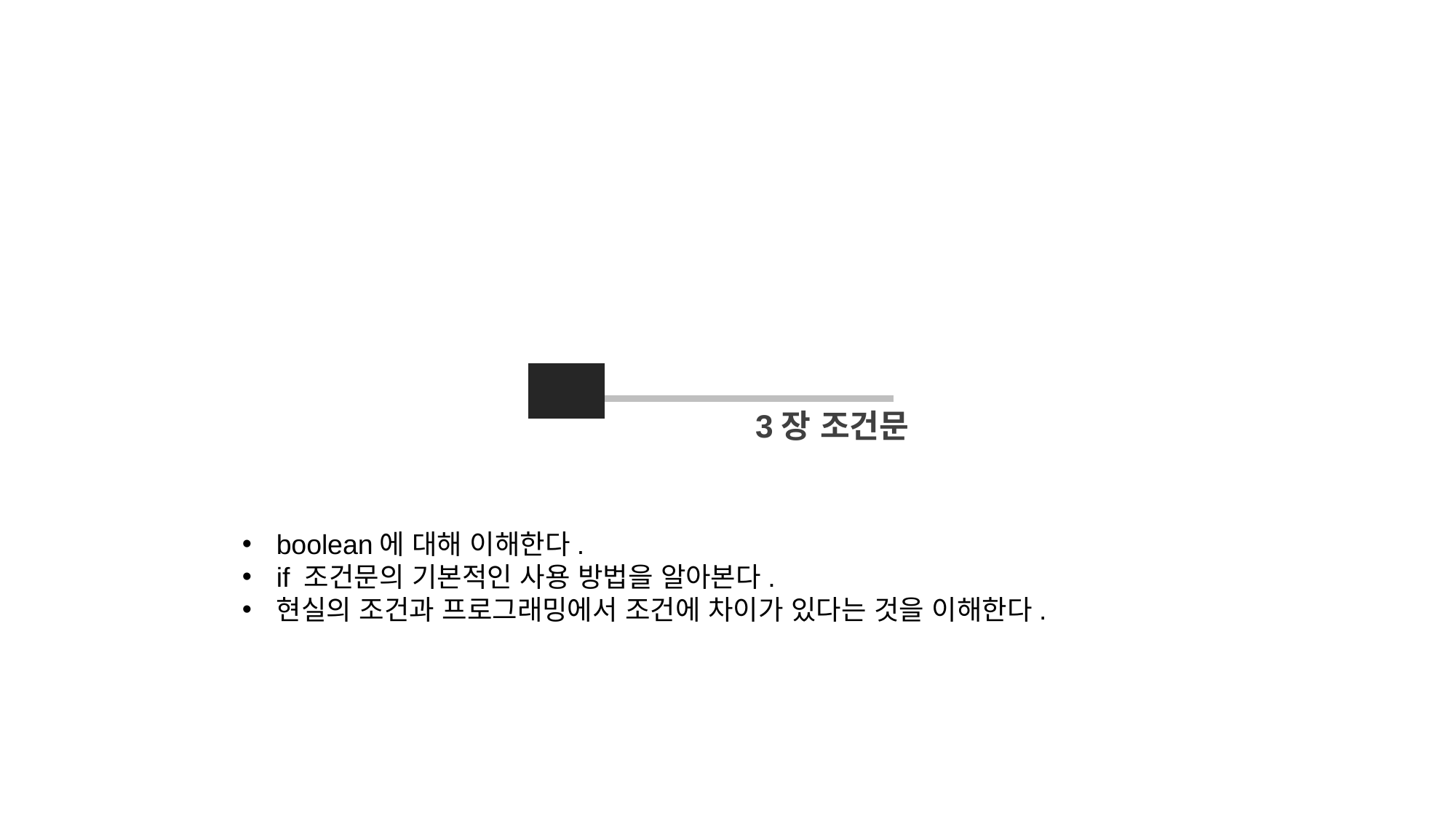

02
3장 조건문
boolean에 대해 이해한다.
if 조건문의 기본적인 사용 방법을 알아본다.
현실의 조건과 프로그래밍에서 조건에 차이가 있다는 것을 이해한다.